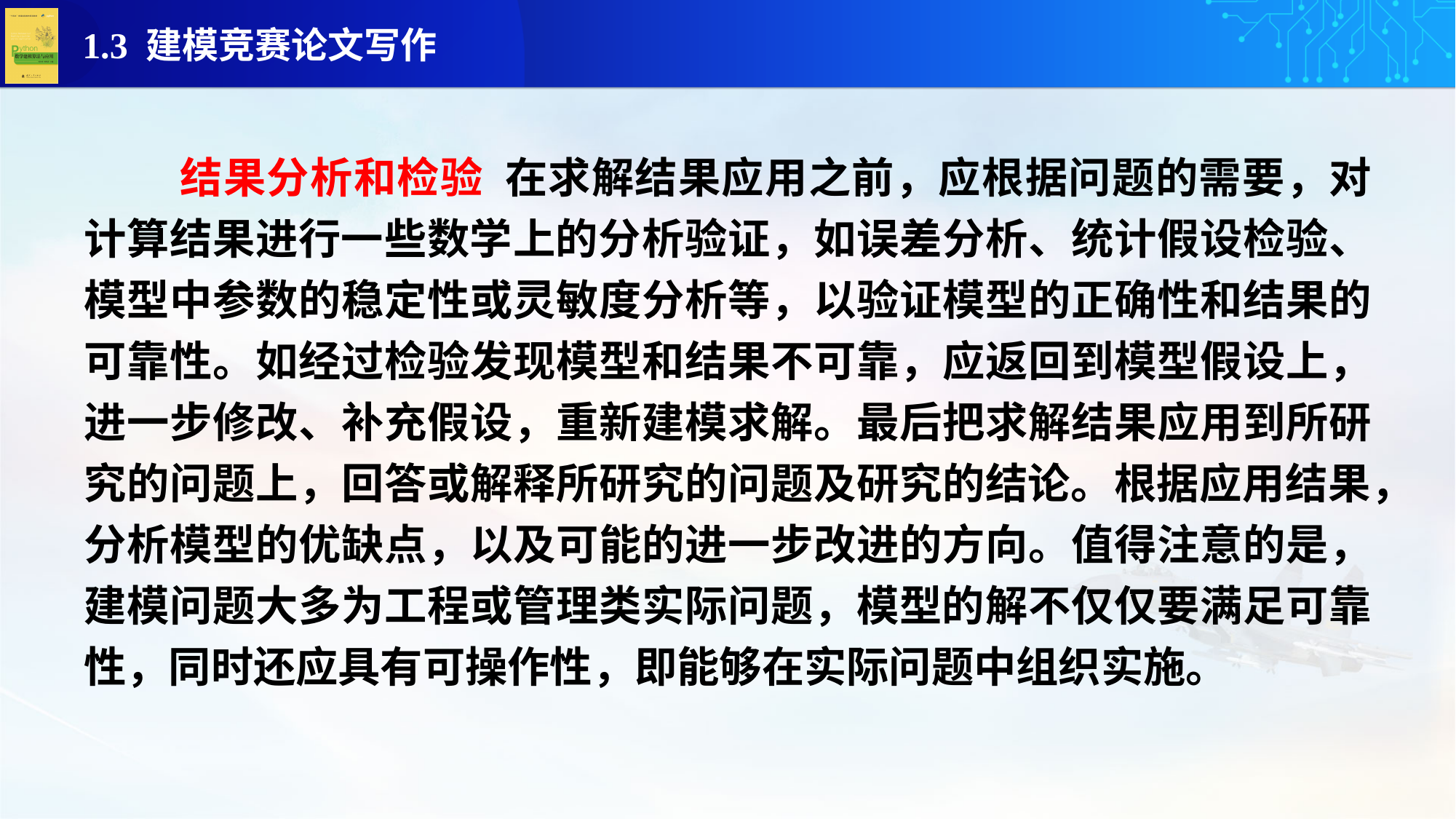

结果分析和检验  在求解结果应用之前，应根据问题的需要，对计算结果进行一些数学上的分析验证，如误差分析、统计假设检验、模型中参数的稳定性或灵敏度分析等，以验证模型的正确性和结果的可靠性。如经过检验发现模型和结果不可靠，应返回到模型假设上，进一步修改、补充假设，重新建模求解。最后把求解结果应用到所研究的问题上，回答或解释所研究的问题及研究的结论。根据应用结果，分析模型的优缺点，以及可能的进一步改进的方向。值得注意的是，建模问题大多为工程或管理类实际问题，模型的解不仅仅要满足可靠性，同时还应具有可操作性，即能够在实际问题中组织实施。